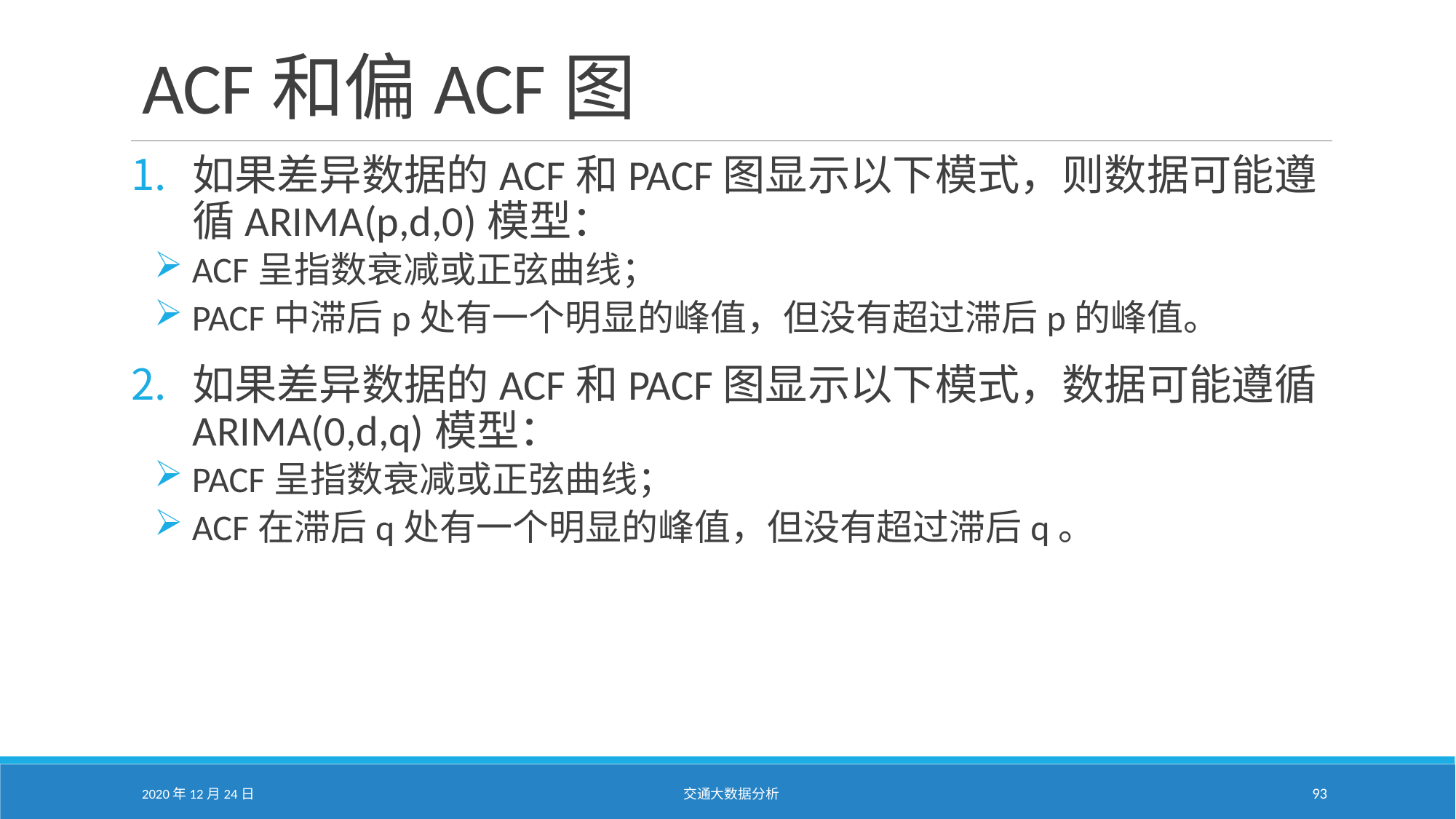

# ACF和偏ACF图
如果差异数据的ACF和PACF图显示以下模式，则数据可能遵循ARIMA(p,d,0)模型：
 ACF呈指数衰减或正弦曲线；
 PACF中滞后p处有一个明显的峰值，但没有超过滞后p的峰值。
如果差异数据的ACF和PACF图显示以下模式，数据可能遵循ARIMA(0,d,q)模型：
 PACF呈指数衰减或正弦曲线；
 ACF在滞后q处有一个明显的峰值，但没有超过滞后q。
2020年12月24日
交通大数据分析
93